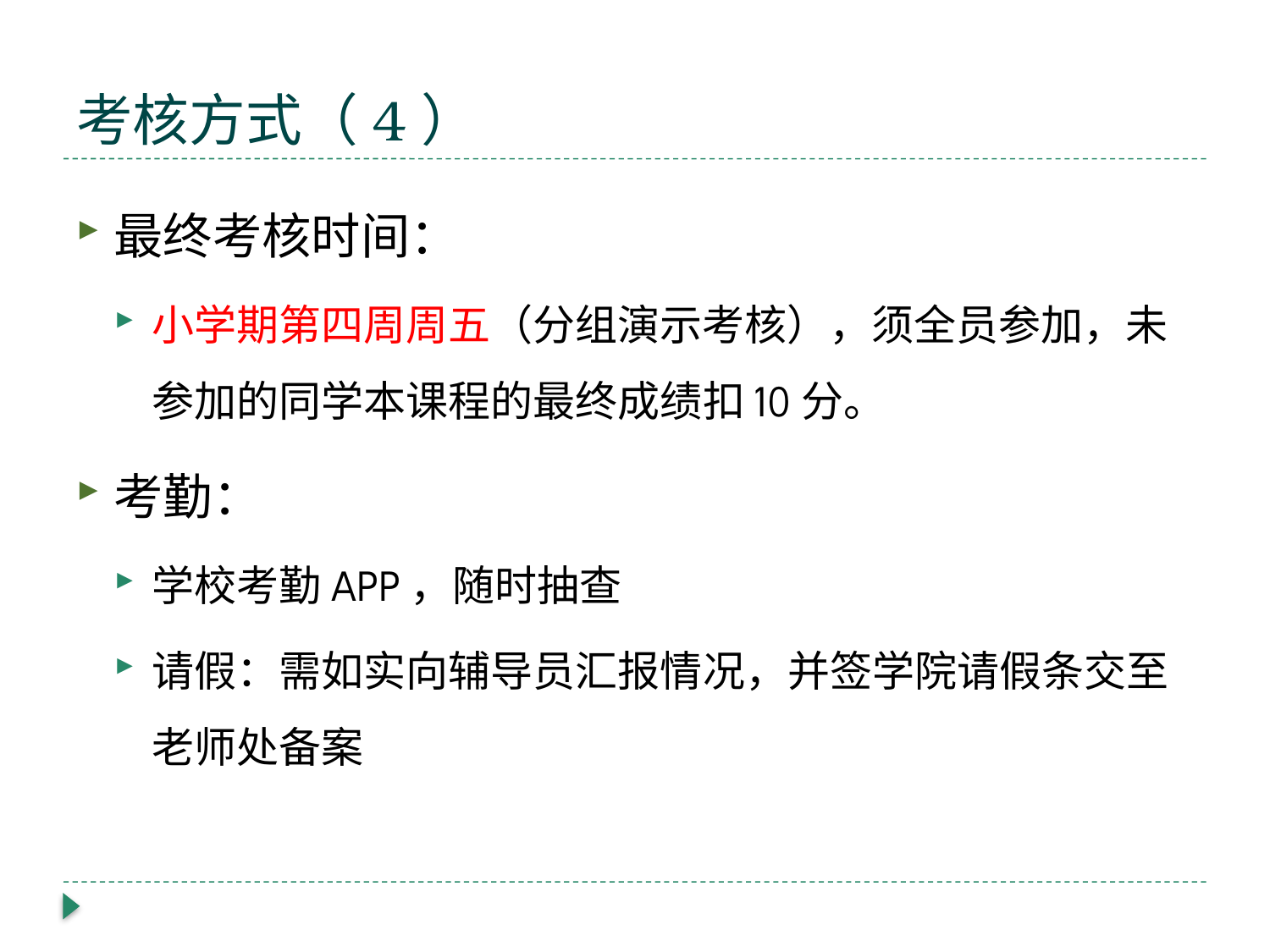

# 考核方式（4）
最终考核时间：
小学期第四周周五（分组演示考核），须全员参加，未参加的同学本课程的最终成绩扣10分。
考勤：
学校考勤APP，随时抽查
请假：需如实向辅导员汇报情况，并签学院请假条交至老师处备案